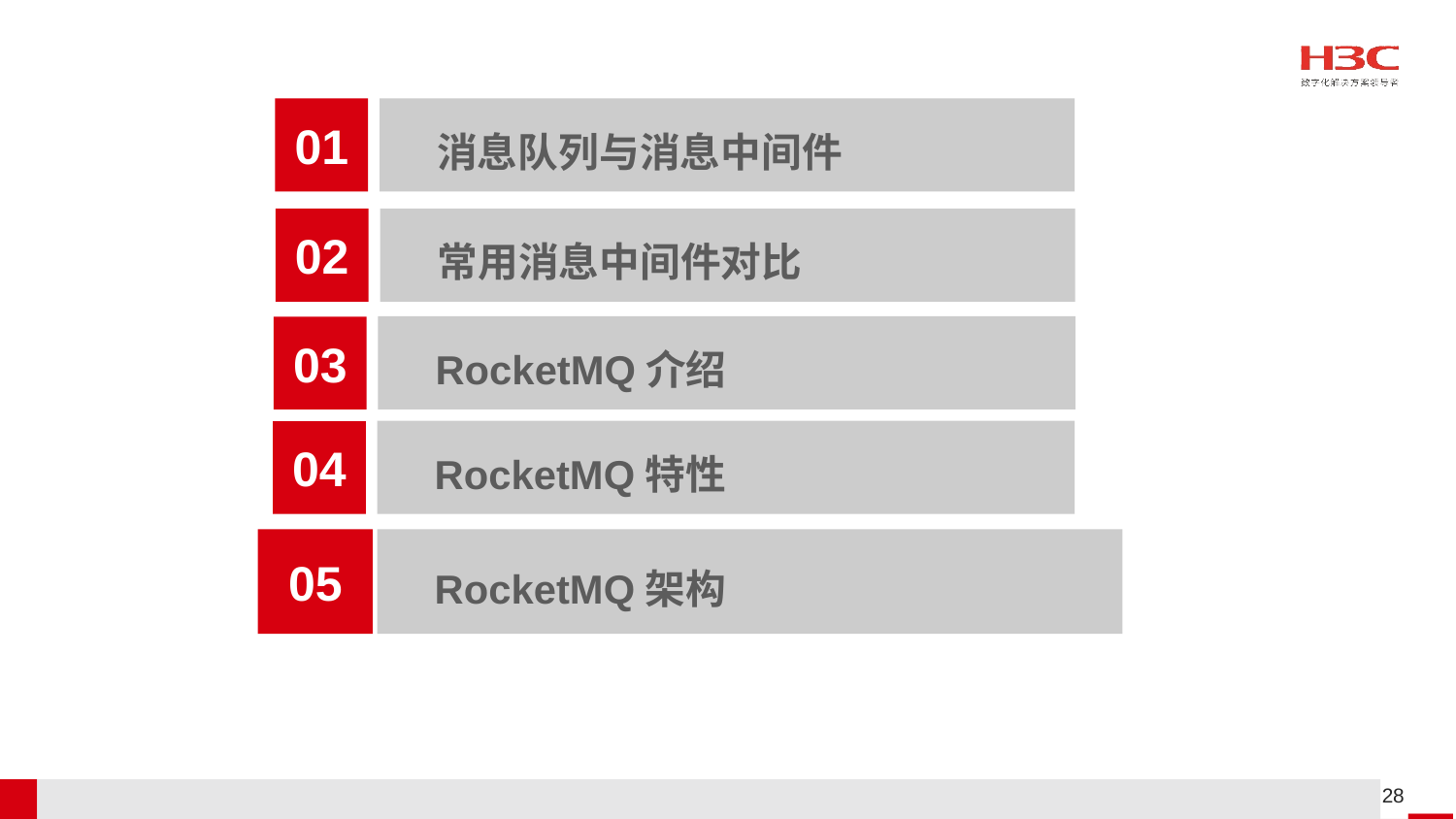

01
消息队列与消息中间件
02
常用消息中间件对比
RocketMQ介绍
03
RocketMQ特性
04
05
RocketMQ架构